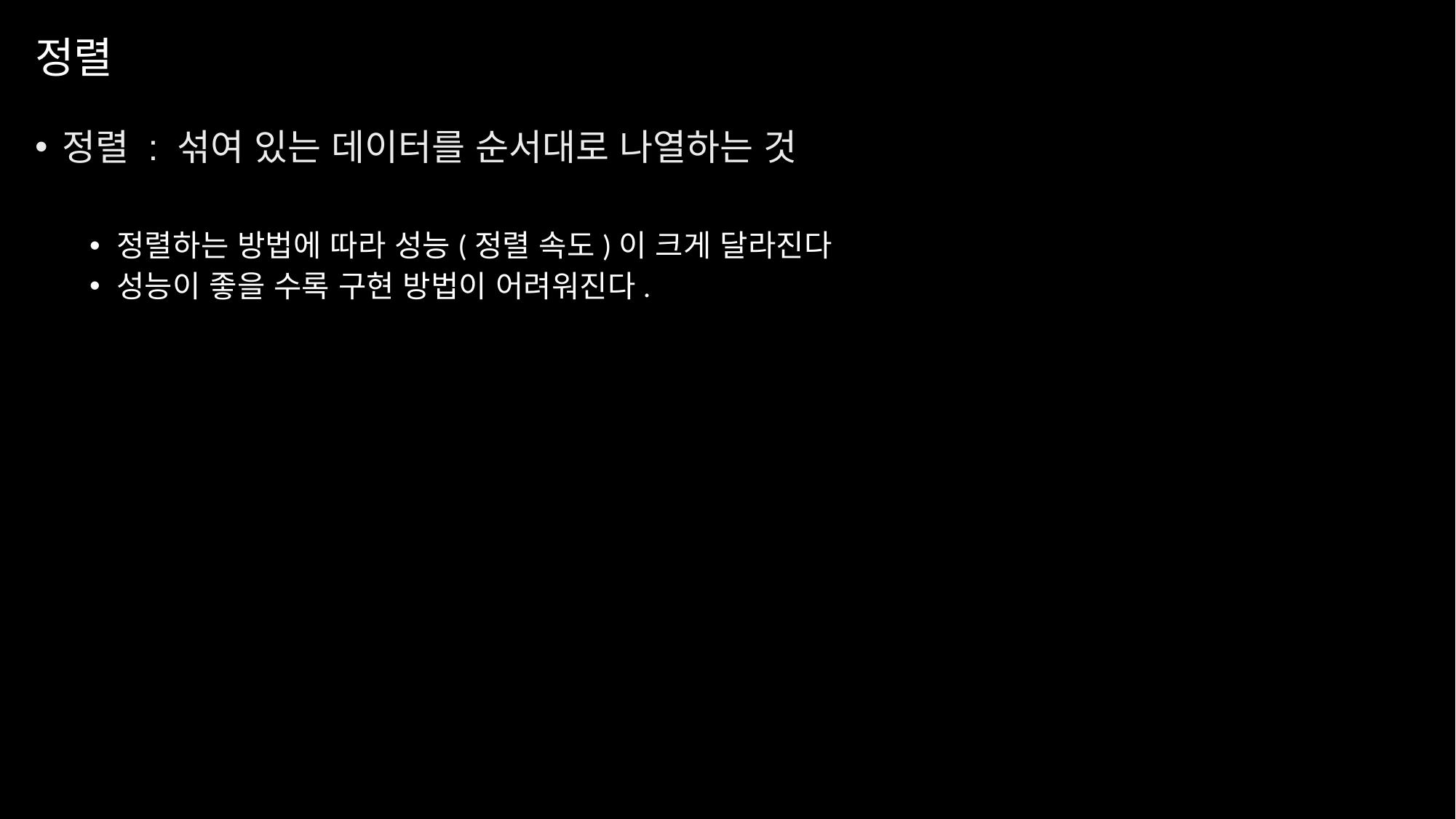

# 정렬
정렬 : 섞여 있는 데이터를 순서대로 나열하는 것

정렬하는 방법에 따라 성능(정렬 속도)이 크게 달라진다
성능이 좋을 수록 구현 방법이 어려워진다.